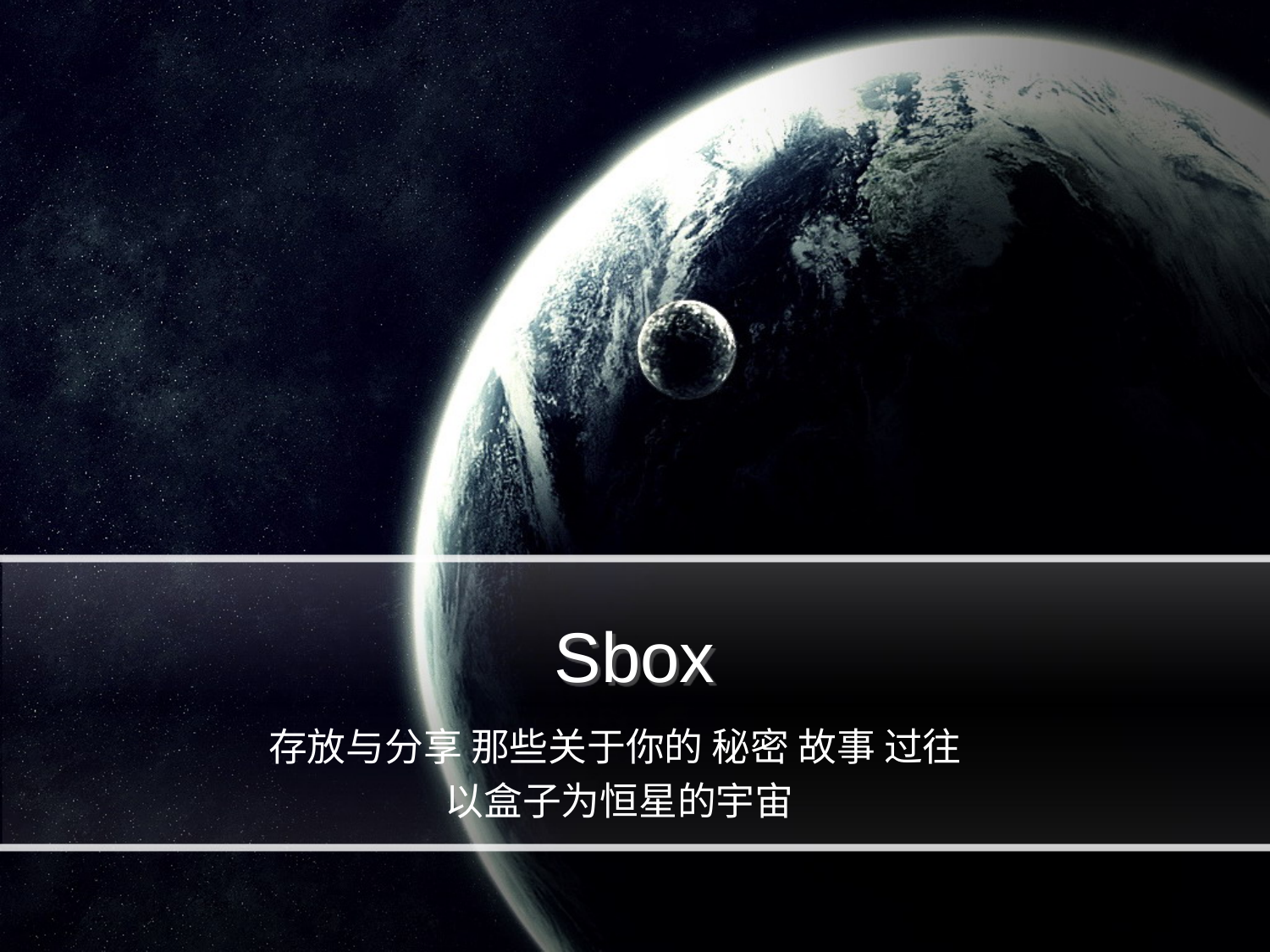

# Sbox
存放与分享 那些关于你的 秘密 故事 过往
以盒子为恒星的宇宙